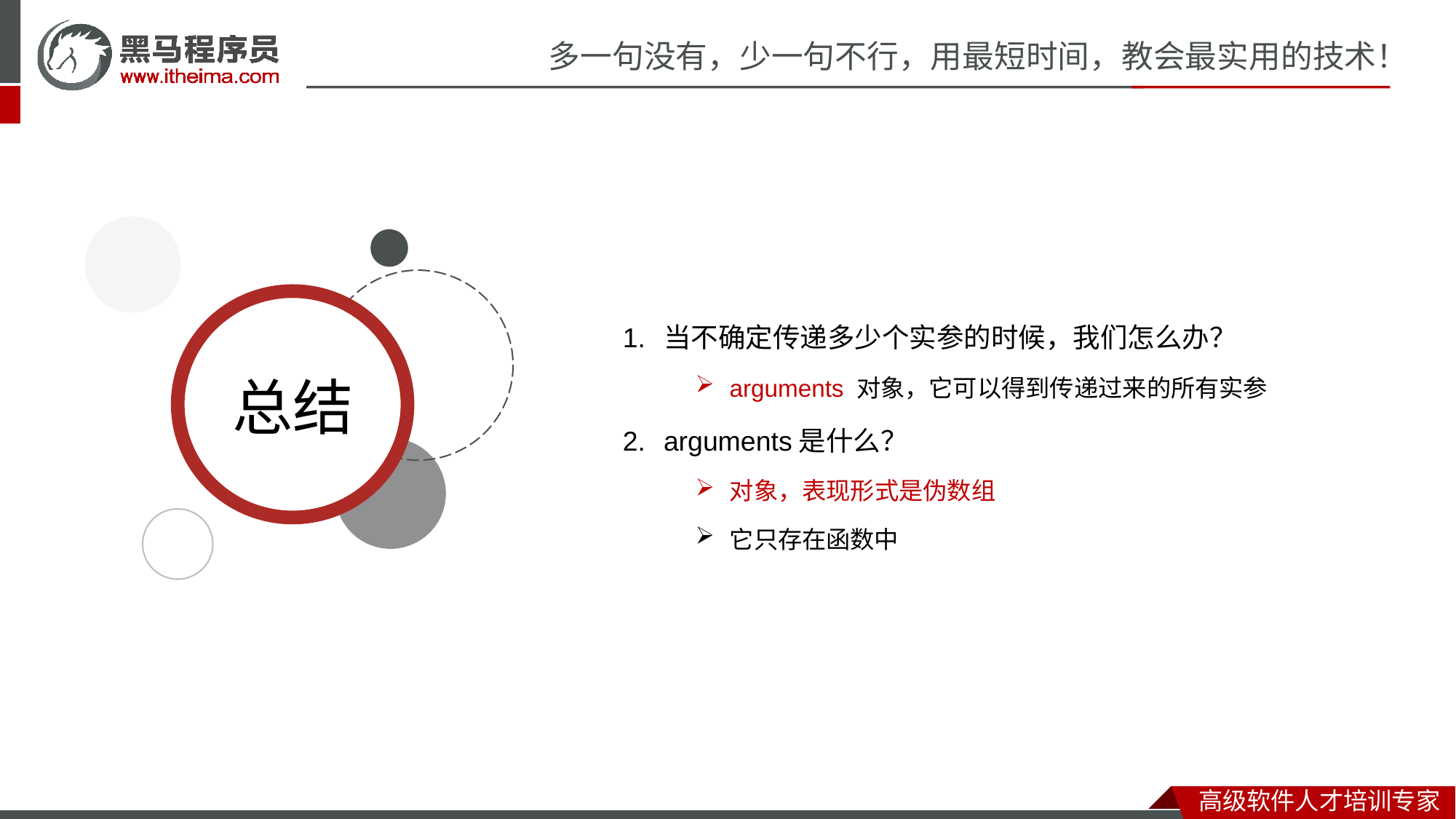

当不确定传递多少个实参的时候，我们怎么办？
arguments 对象，它可以得到传递过来的所有实参
arguments是什么？
对象，表现形式是伪数组
它只存在函数中